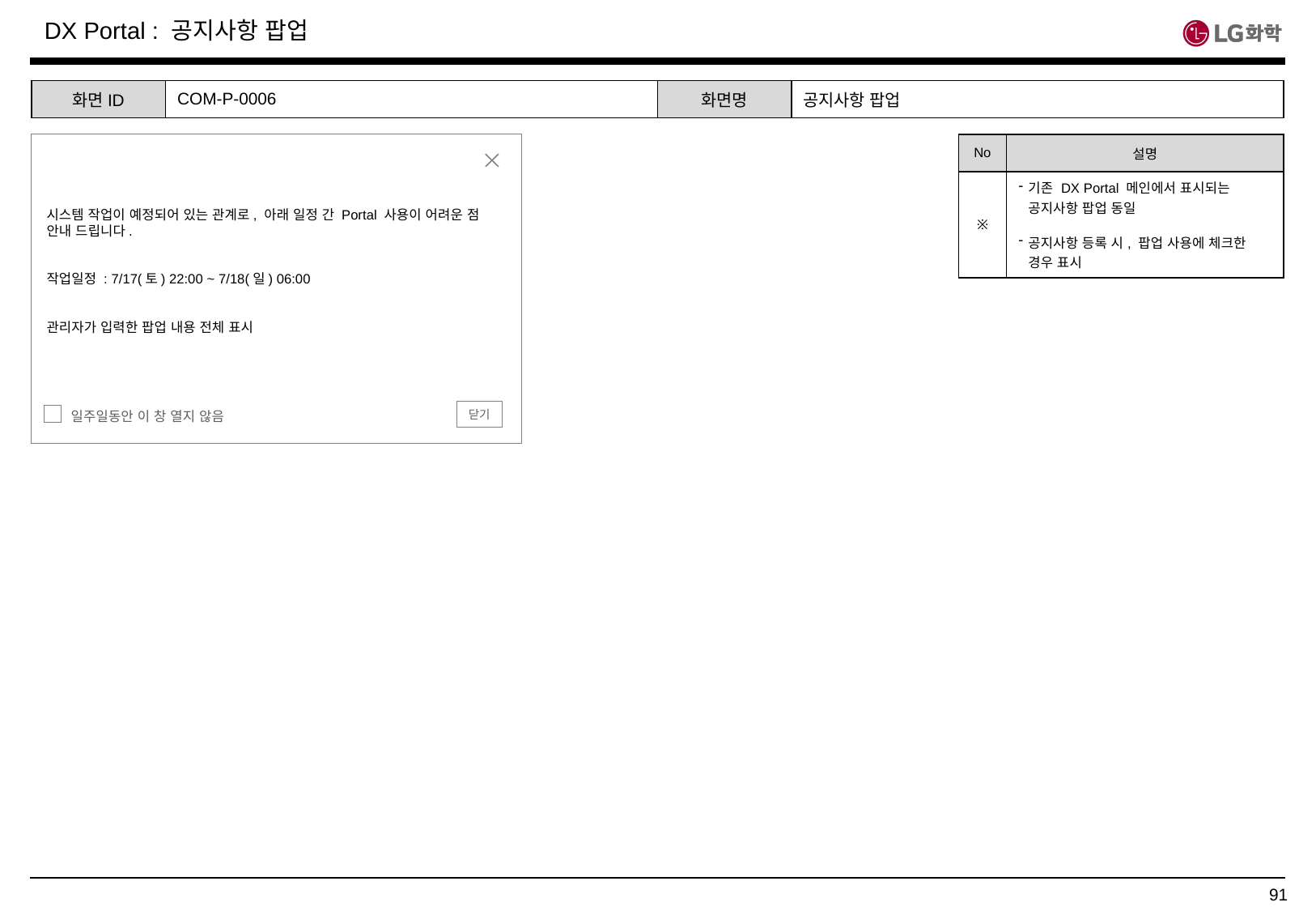

: 공지사항 팝업
| 화면ID | COM-P-0006 | 화면명 | 공지사항 팝업 |
| --- | --- | --- | --- |

공지

| No | 설명 |
| --- | --- |
| ※ | 기존 DX Portal 메인에서 표시되는 공지사항 팝업 동일 공지사항 등록 시, 팝업 사용에 체크한 경우 표시 |
시스템 작업이 예정되어 있는 관계로, 아래 일정 간 Portal 사용이 어려운 점 안내 드립니다.

작업일정 : 7/17(토) 22:00 ~ 7/18(일) 06:00

관리자가 입력한 팝업 내용 전체 표시
닫기
일주일동안 이 창 열지 않음